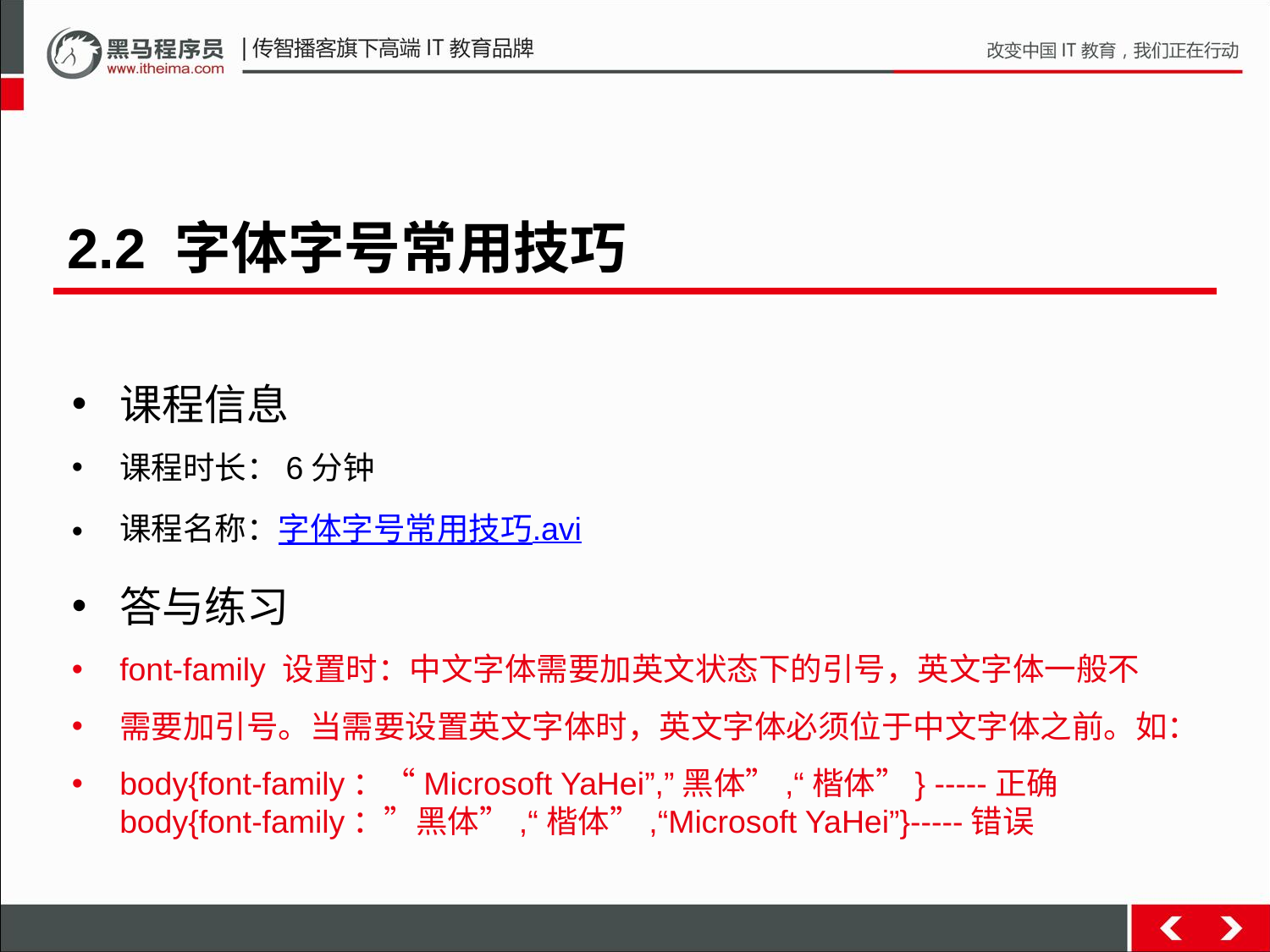

2.2 字体字号常用技巧
课程信息
课程时长：6分钟
课程名称：字体字号常用技巧.avi
答与练习
font-family 设置时：中文字体需要加英文状态下的引号，英文字体一般不
需要加引号。当需要设置英文字体时，英文字体必须位于中文字体之前。如：
body{font-family：“Microsoft YaHei”,”黑体”,“楷体”} -----正确
	body{font-family：”黑体”,“楷体”,“Microsoft YaHei”}-----错误